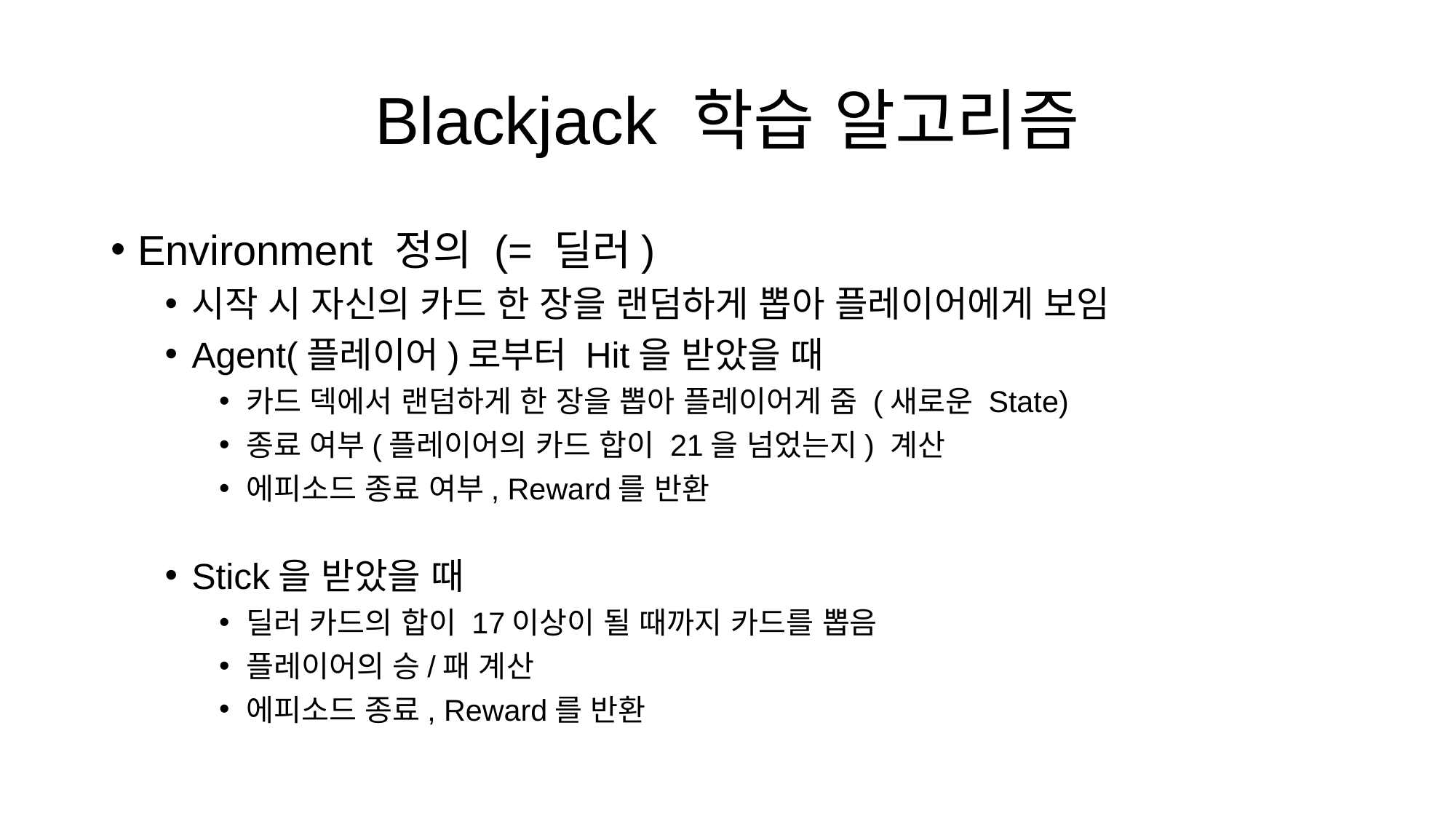

# Blackjack 학습 알고리즘
Environment 정의 (= 딜러)
시작 시 자신의 카드 한 장을 랜덤하게 뽑아 플레이어에게 보임
Agent(플레이어)로부터 Hit을 받았을 때
카드 덱에서 랜덤하게 한 장을 뽑아 플레이어게 줌 (새로운 State)
종료 여부(플레이어의 카드 합이 21을 넘었는지) 계산
에피소드 종료 여부, Reward를 반환

Stick을 받았을 때
딜러 카드의 합이 17이상이 될 때까지 카드를 뽑음
플레이어의 승/패 계산
에피소드 종료, Reward를 반환